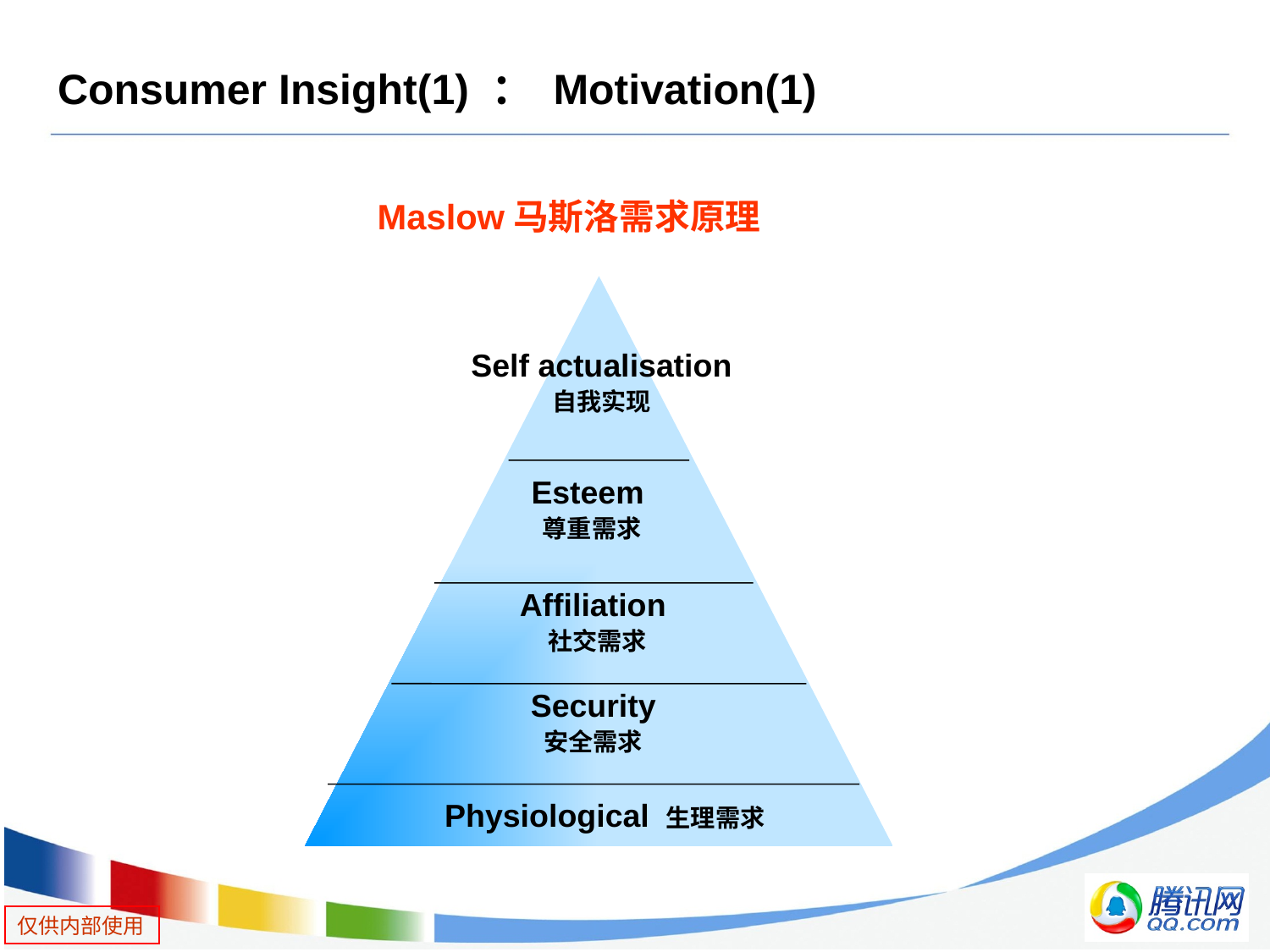

# Consumer Insight(1) ： Motivation(1)
 Maslow马斯洛需求原理

Self actualisation
自我实现

Esteem
尊重需求

Affiliation
社交需求

Security
安全需求

Physiological 生理需求